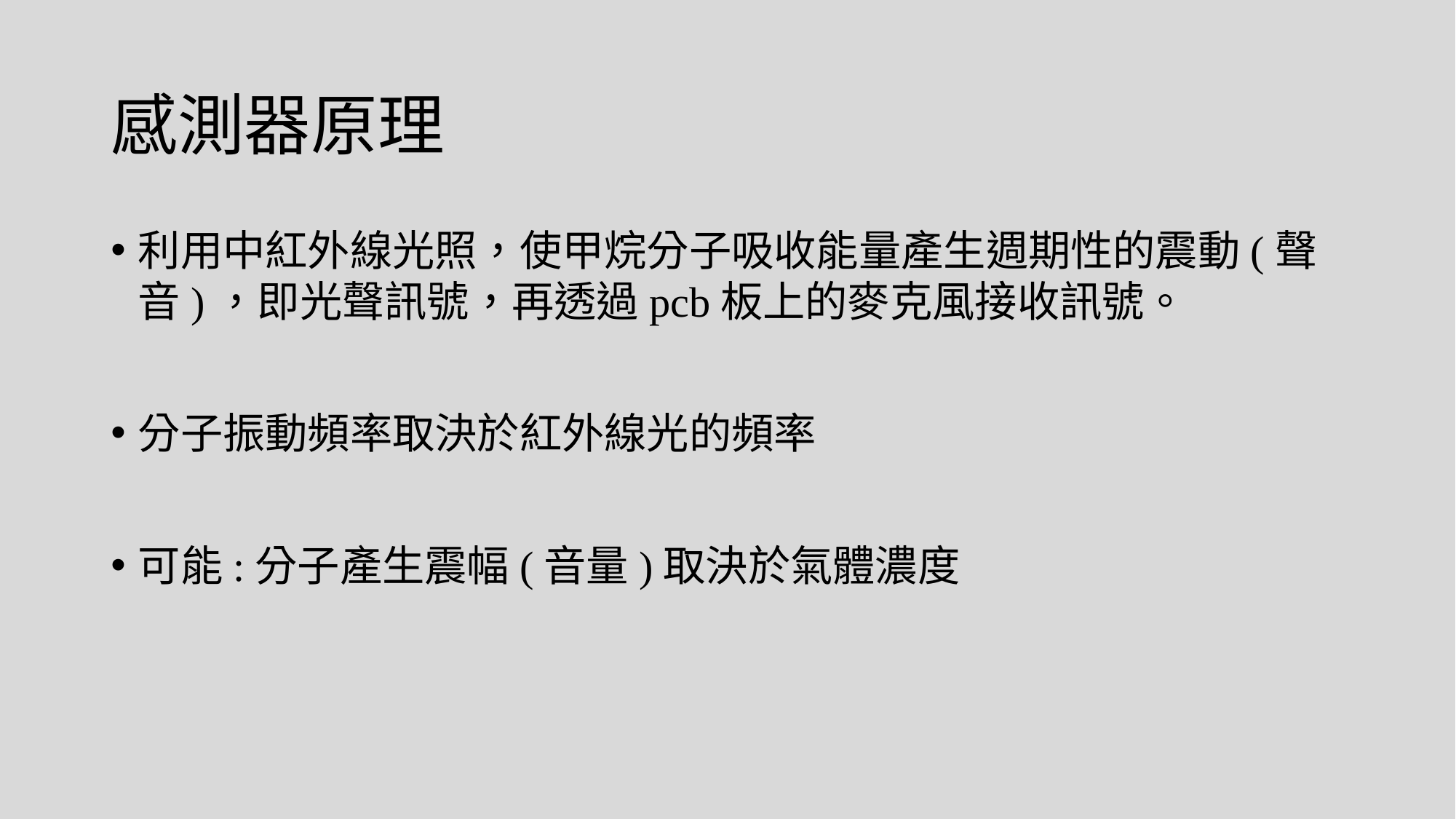

# 感測器原理
利用中紅外線光照，使甲烷分子吸收能量產生週期性的震動(聲音)，即光聲訊號，再透過pcb板上的麥克風接收訊號。

分子振動頻率取決於紅外線光的頻率

可能:分子產生震幅(音量)取決於氣體濃度